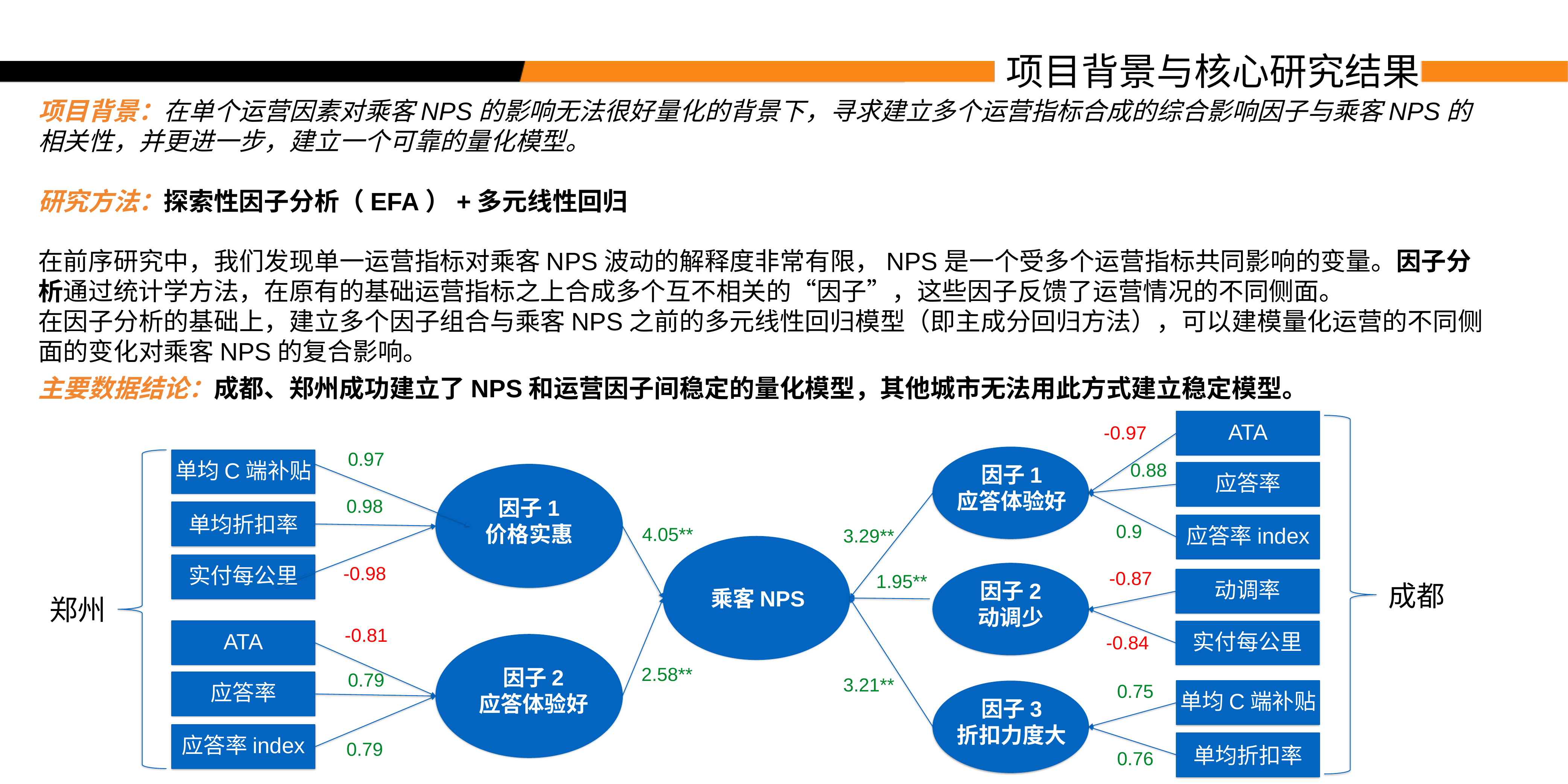

项目背景与核心研究结果
项目背景：在单个运营因素对乘客NPS的影响无法很好量化的背景下，寻求建立多个运营指标合成的综合影响因子与乘客NPS的相关性，并更进一步，建立一个可靠的量化模型。

研究方法：探索性因子分析（EFA）+多元线性回归

在前序研究中，我们发现单一运营指标对乘客NPS波动的解释度非常有限，NPS是一个受多个运营指标共同影响的变量。因子分析通过统计学方法，在原有的基础运营指标之上合成多个互不相关的“因子”，这些因子反馈了运营情况的不同侧面。
在因子分析的基础上，建立多个因子组合与乘客NPS之前的多元线性回归模型（即主成分回归方法），可以建模量化运营的不同侧面的变化对乘客NPS的复合影响。
主要数据结论：成都、郑州成功建立了NPS和运营因子间稳定的量化模型，其他城市无法用此方式建立稳定模型。

ATA

-0.97
0.97

单均C端补贴
0.88
因子1
应答体验好

应答率
0.98
因子1
价格实惠

单均折扣率

0.9
应答率index
4.05**
3.29**

实付每公里
-0.98

-0.87
1.95**

动调率
因子2
动调少
成都
乘客NPS
郑州
-0.81

ATA
实付每公里
-0.84

2.58**
因子2
应答体验好
0.79
3.21**

应答率
0.75

单均C端补贴
因子3
折扣力度大

应答率index

0.79
单均折扣率
0.76